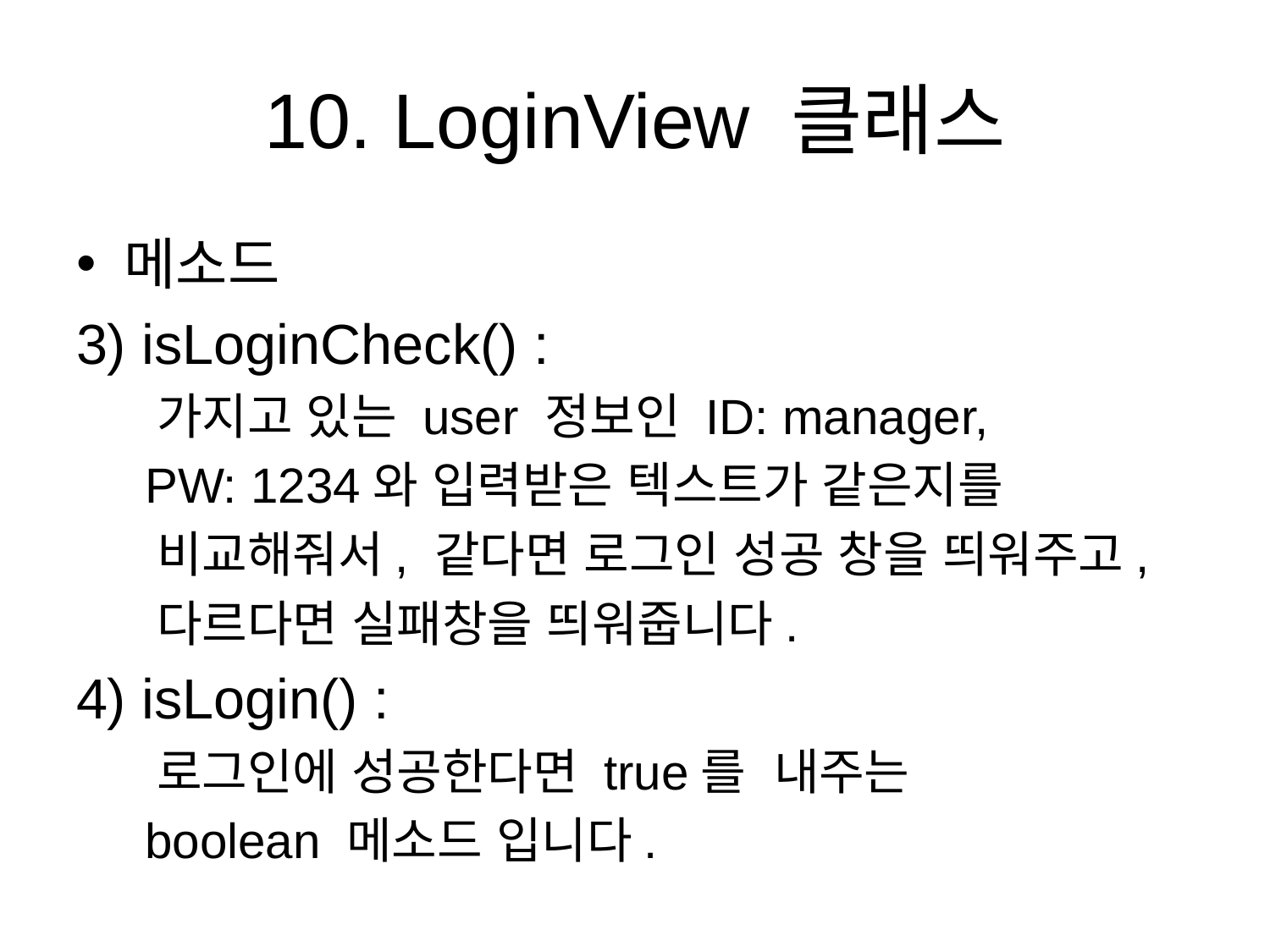

# 10. LoginView 클래스
메소드
3) isLoginCheck() :
     가지고 있는 user 정보인 ID: manager,
     PW: 1234와 입력받은 텍스트가 같은지를
     비교해줘서, 같다면 로그인 성공 창을 띄워주고,
     다르다면 실패창을 띄워줍니다.
4) isLogin() :
     로그인에 성공한다면 true를  내주는
     boolean 메소드 입니다.